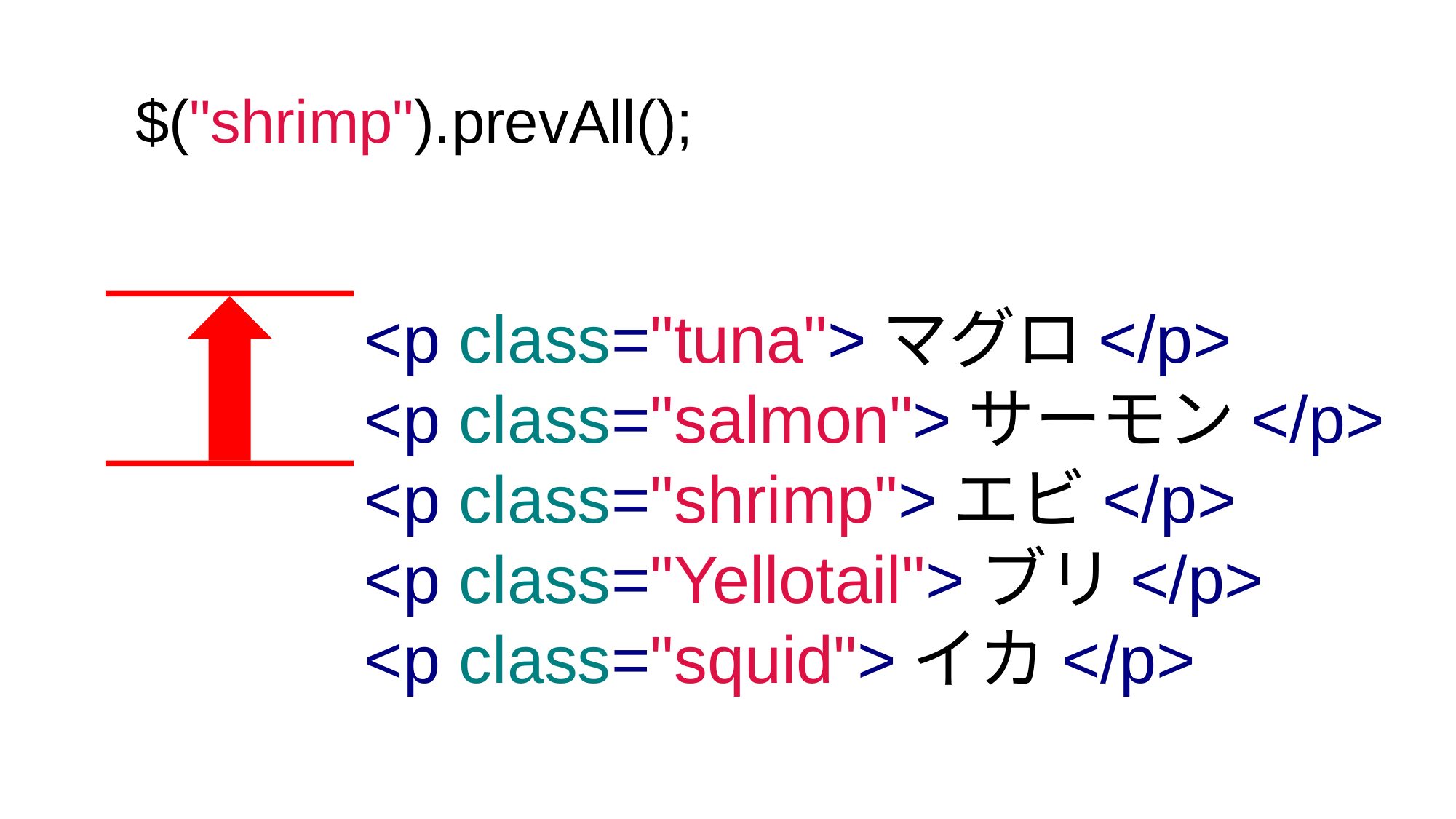

$("shrimp").prevAll();

<p class="tuna">マグロ</p>
<p class="salmon">サーモン</p>
<p class="shrimp">エビ</p>
<p class="Yellotail">ブリ</p>
<p class="squid">イカ</p>